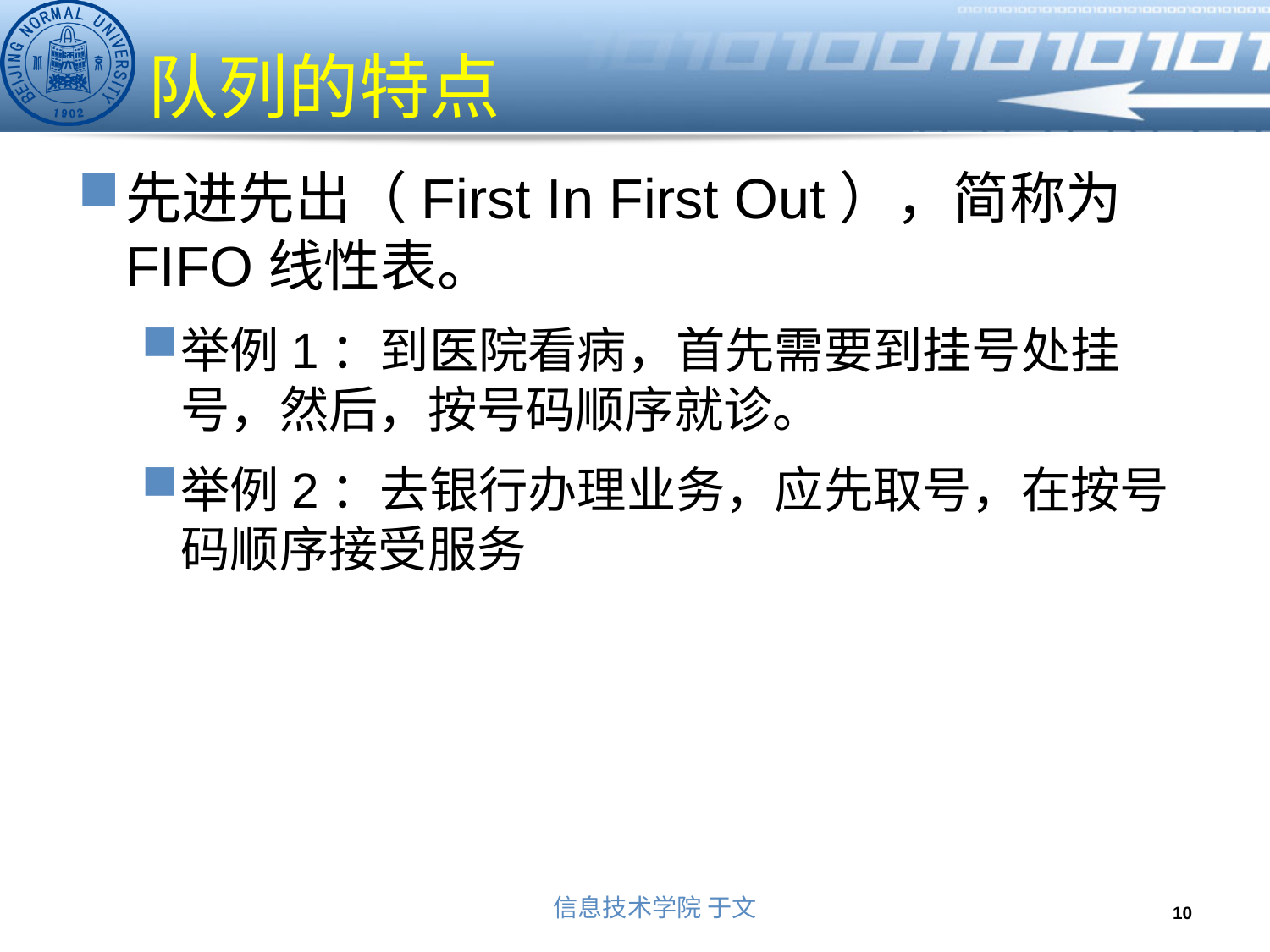

# 队列的特点
先进先出（First In First Out），简称为FIFO线性表。
举例1：到医院看病，首先需要到挂号处挂号，然后，按号码顺序就诊。
举例2：去银行办理业务，应先取号，在按号码顺序接受服务

10